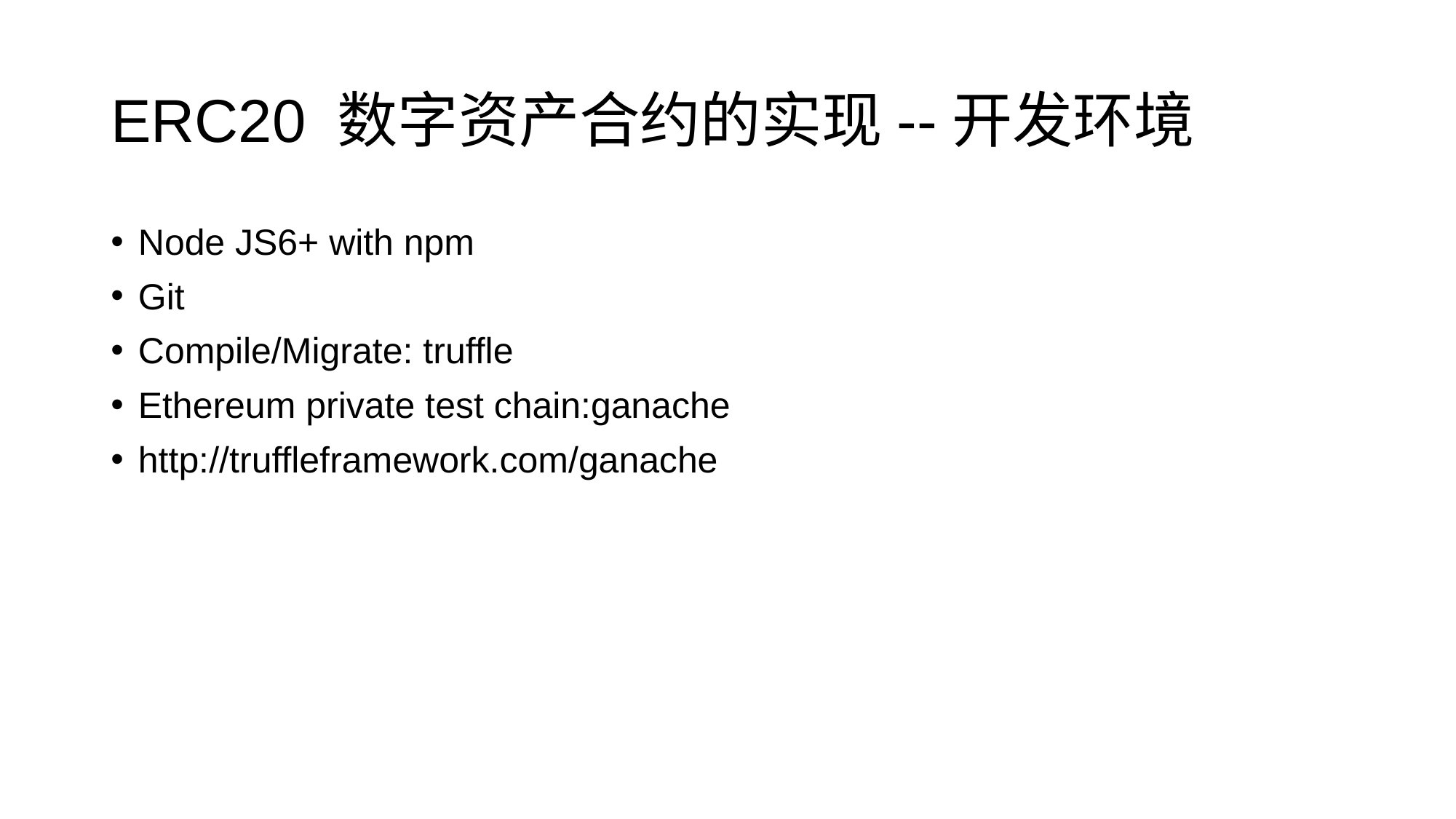

# ERC20 数字资产合约的实现--开发环境
Node JS6+ with npm
Git
Compile/Migrate: truffle
Ethereum private test chain:ganache
http://truffleframework.com/ganache